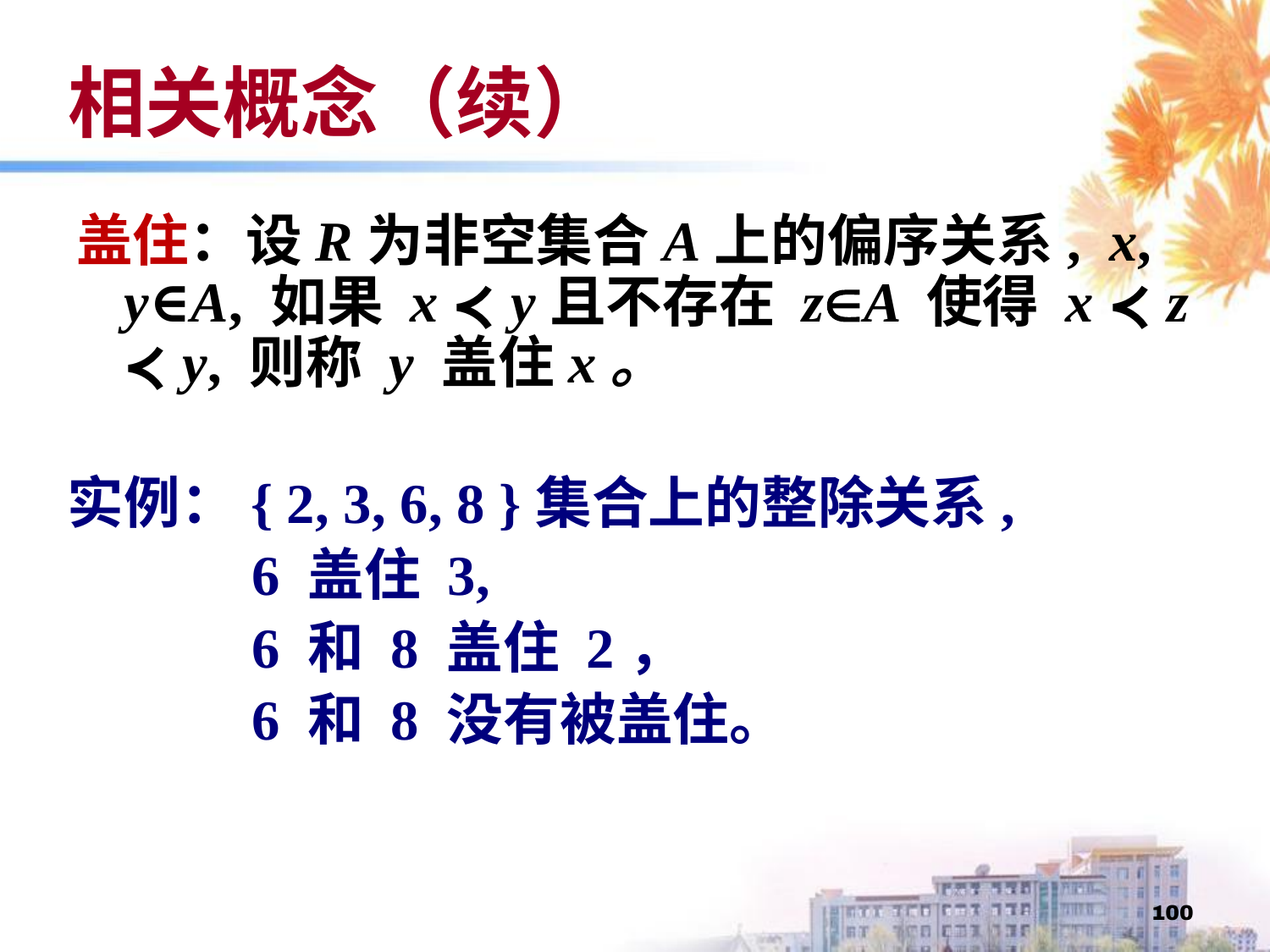

# 相关概念（续）
盖住：设R为非空集合A上的偏序关系,  x, y∈A, 如果 x ≺ y且不存在 z∈A 使得 x ≺ z ≺ y, 则称 y 盖住x。
实例：{ 2, 3, 6, 8 }集合上的整除关系,
             6 盖住 3,
             6 和 8 盖住 2，
             6 和 8 没有被盖住。
100